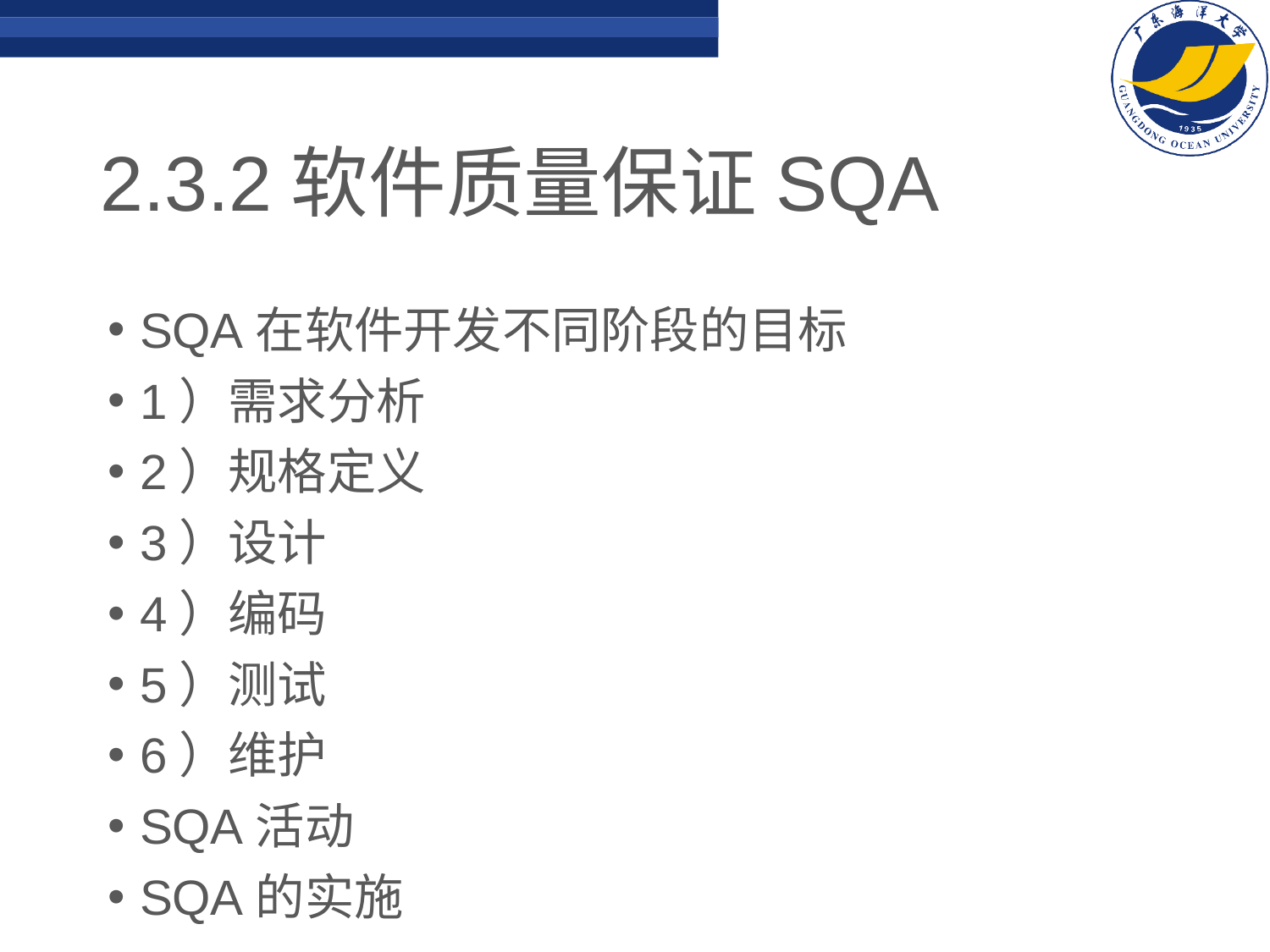

# 2.3.2软件质量保证SQA

SQA在软件开发不同阶段的目标
1）需求分析
2）规格定义
3）设计
4）编码
5）测试
6）维护
SQA活动
SQA的实施
32